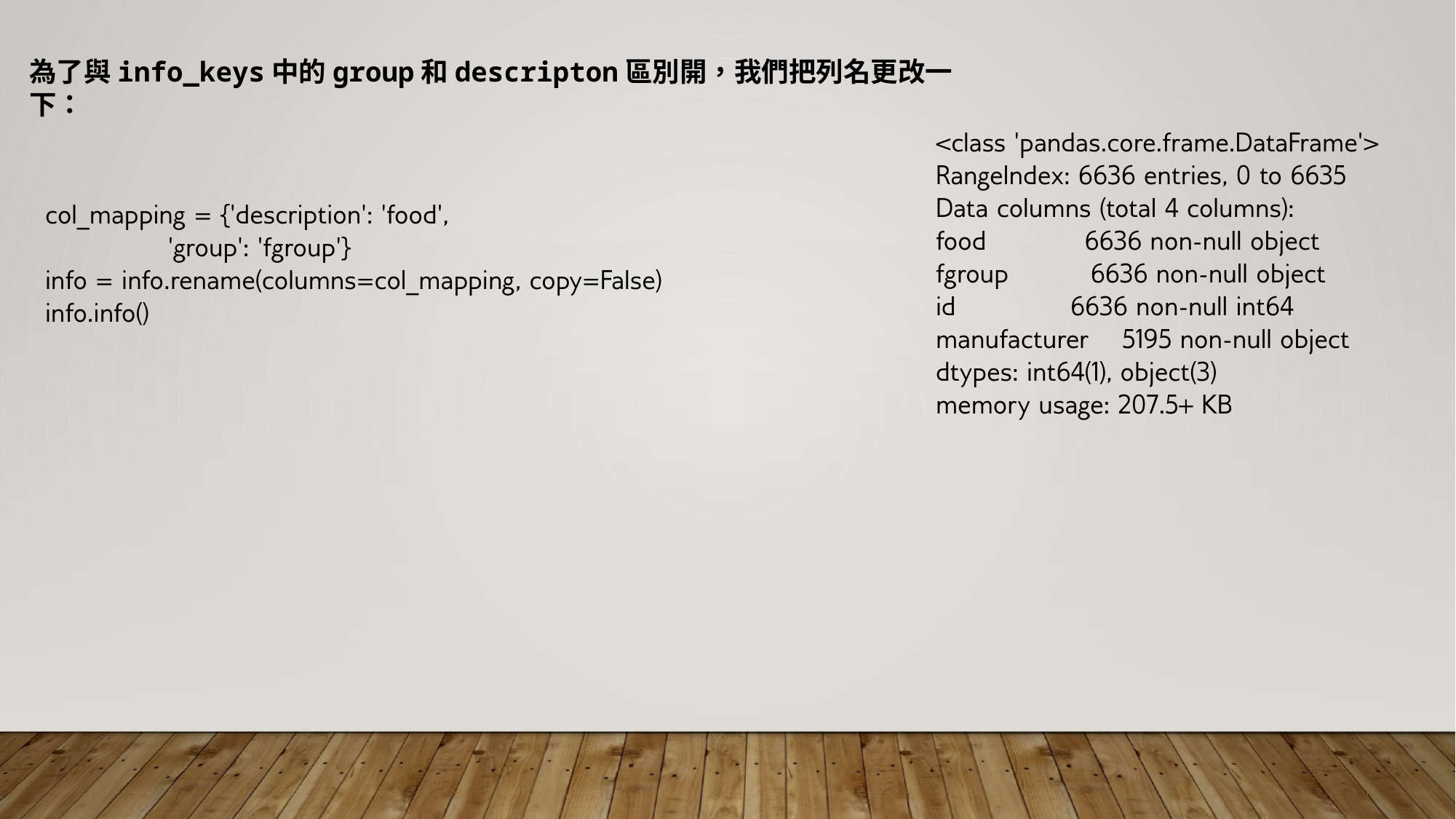

為了與info_keys中的group和descripton區別開，我們把列名更改一下：
<class 'pandas.core.frame.DataFrame'>
RangeIndex: 6636 entries, 0 to 6635
Data columns (total 4 columns):
food            6636 non-null object
fgroup          6636 non-null object
id              6636 non-null int64
manufacturer    5195 non-null object
dtypes: int64(1), object(3)
memory usage: 207.5+ KB
col_mapping = {'description': 'food',
               'group': 'fgroup'}
info = info.rename(columns=col_mapping, copy=False)
info.info()